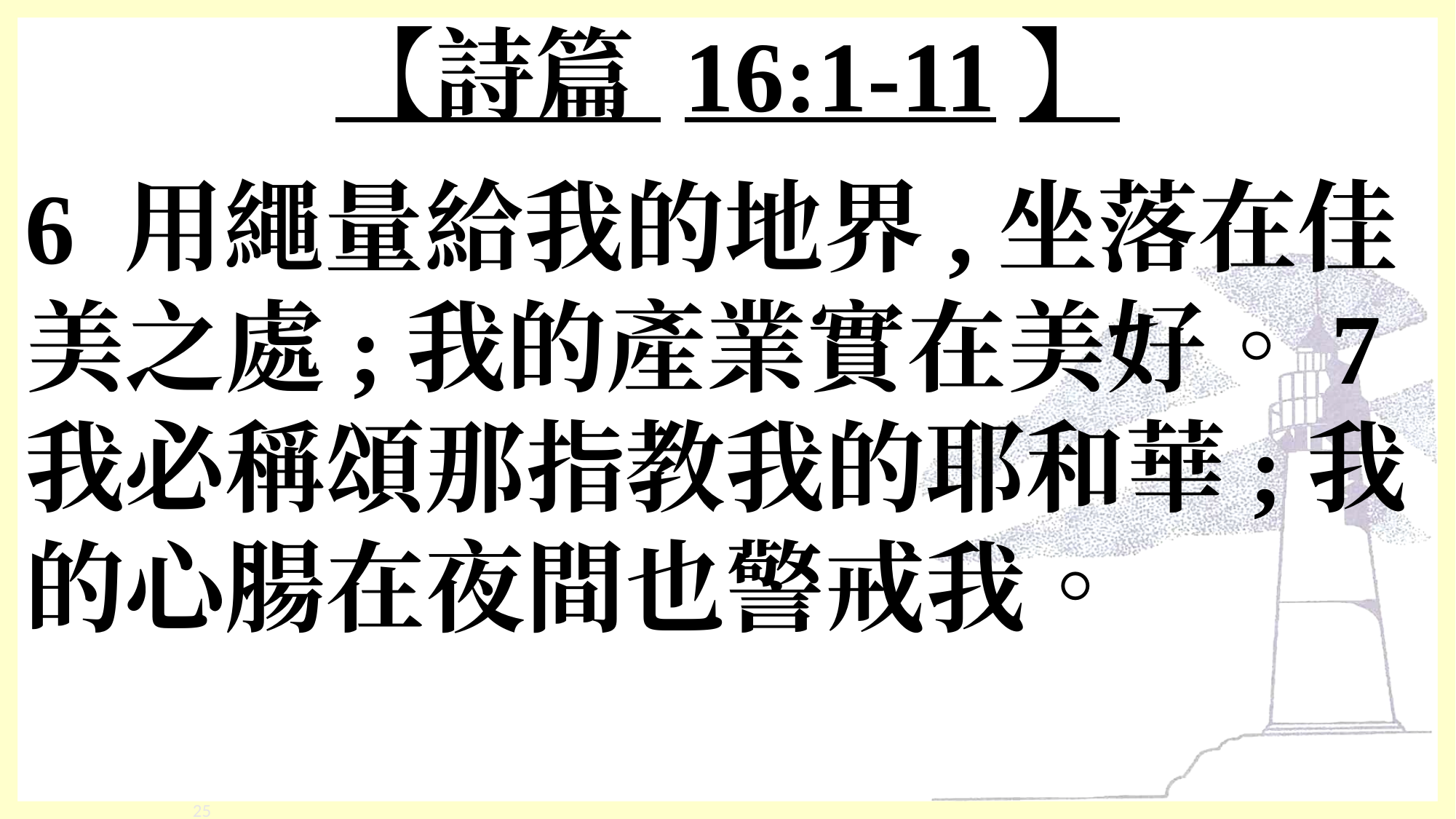

# 【詩篇 16:1-11】
6 用繩量給我的地界,坐落在佳美之處;我的產業實在美好。7 我必稱頌那指教我的耶和華;我的心腸在夜間也警戒我。
25